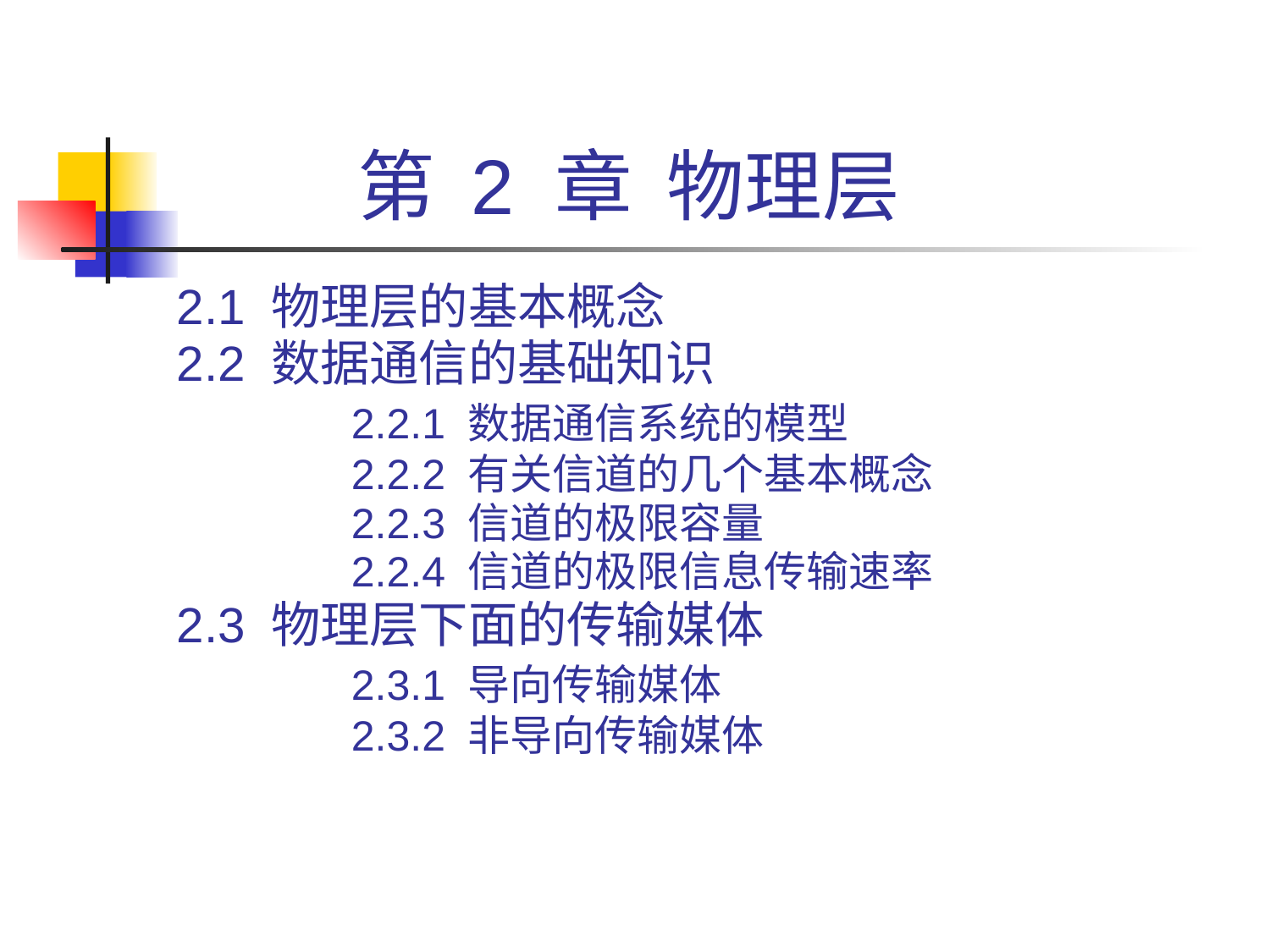

# 第 2 章  物理层
2.1 物理层的基本概念
2.2 数据通信的基础知识
		2.2.1 数据通信系统的模型
		2.2.2 有关信道的几个基本概念
		2.2.3 信道的极限容量
		2.2.4 信道的极限信息传输速率
2.3 物理层下面的传输媒体
		2.3.1 导向传输媒体
		2.3.2 非导向传输媒体